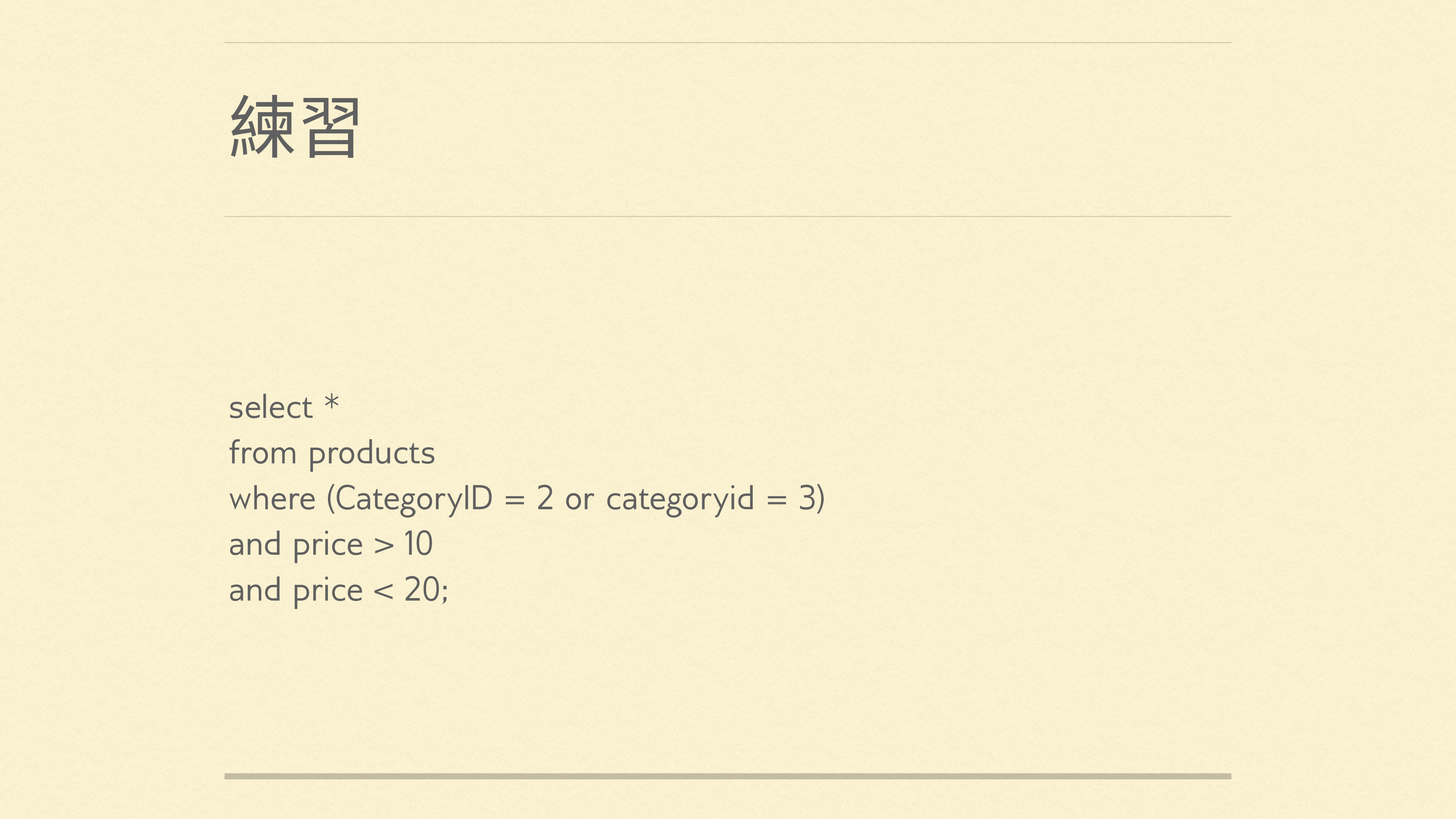

# 練習
select *
from products
where (CategoryID = 2 or categoryid = 3)
and price > 10
and price < 20;